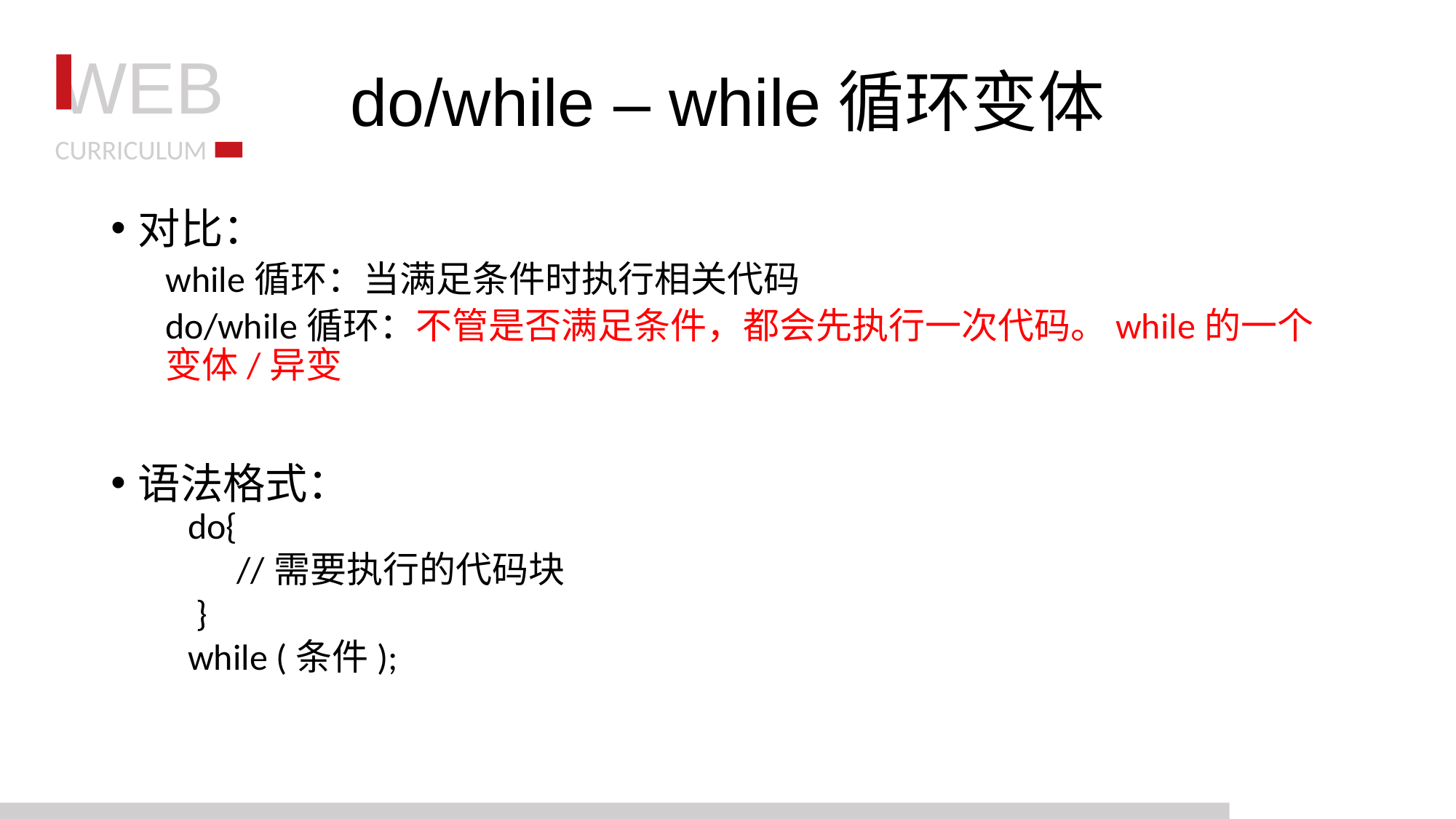

# do/while – while循环变体
对比：
while循环：当满足条件时执行相关代码
do/while循环：不管是否满足条件，都会先执行一次代码。while的一个变体/异变

语法格式：

do{
      //需要执行的代码块
 }
while (条件);